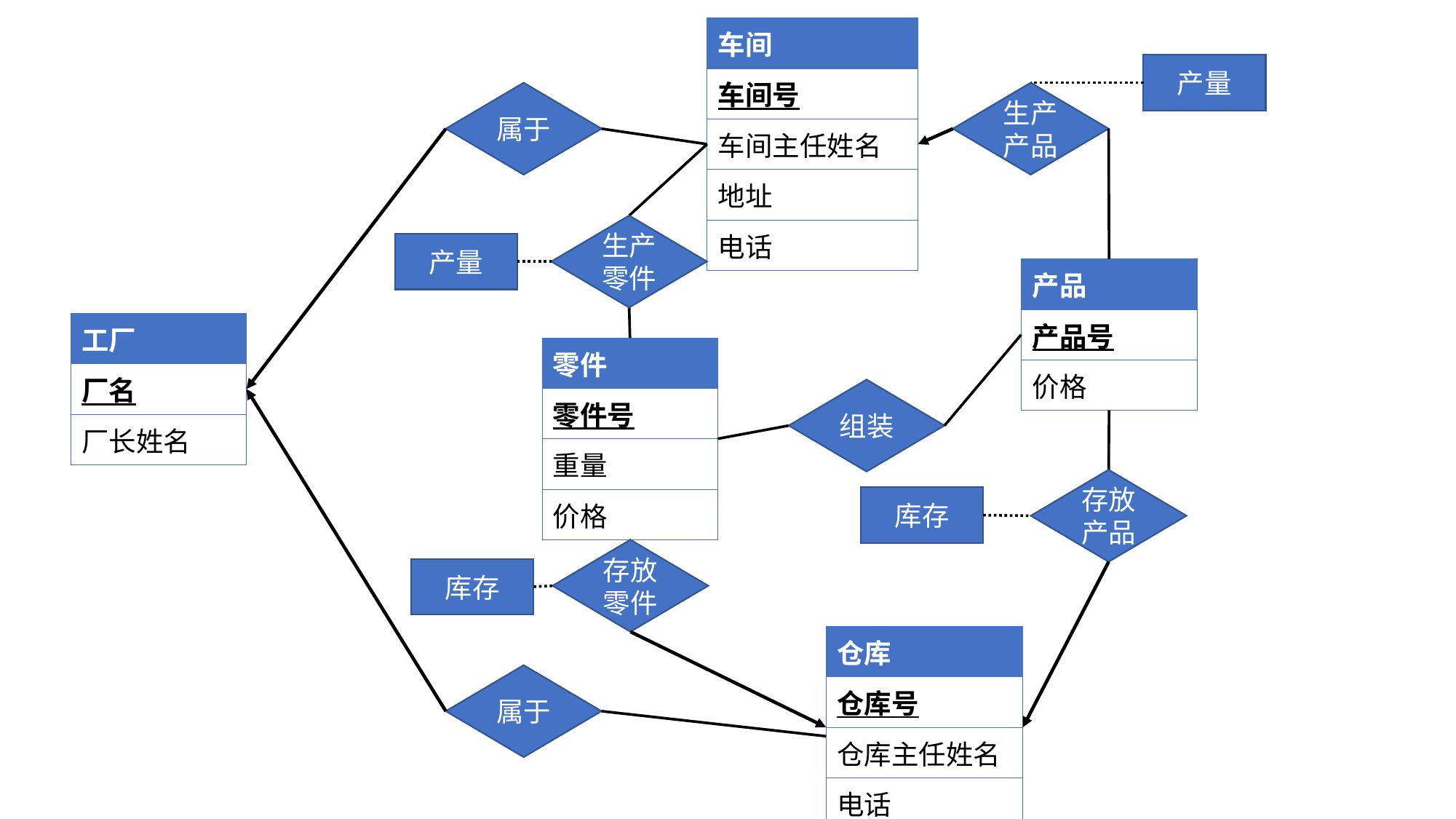

| 车间 |
| --- |
| 车间号 |
| 车间主任姓名 |
| 地址 |
| 电话 |
产量
生产产品
属于
生产零件
产量
| 产品 |
| --- |
| 产品号 |
| 价格 |
| 工厂 |
| --- |
| 厂名 |
| 厂长姓名 |
| 零件 |
| --- |
| 零件号 |
| 重量 |
| 价格 |
组装
存放产品
库存
存放零件
库存
| 仓库 |
| --- |
| 仓库号 |
| 仓库主任姓名 |
| 电话 |
属于